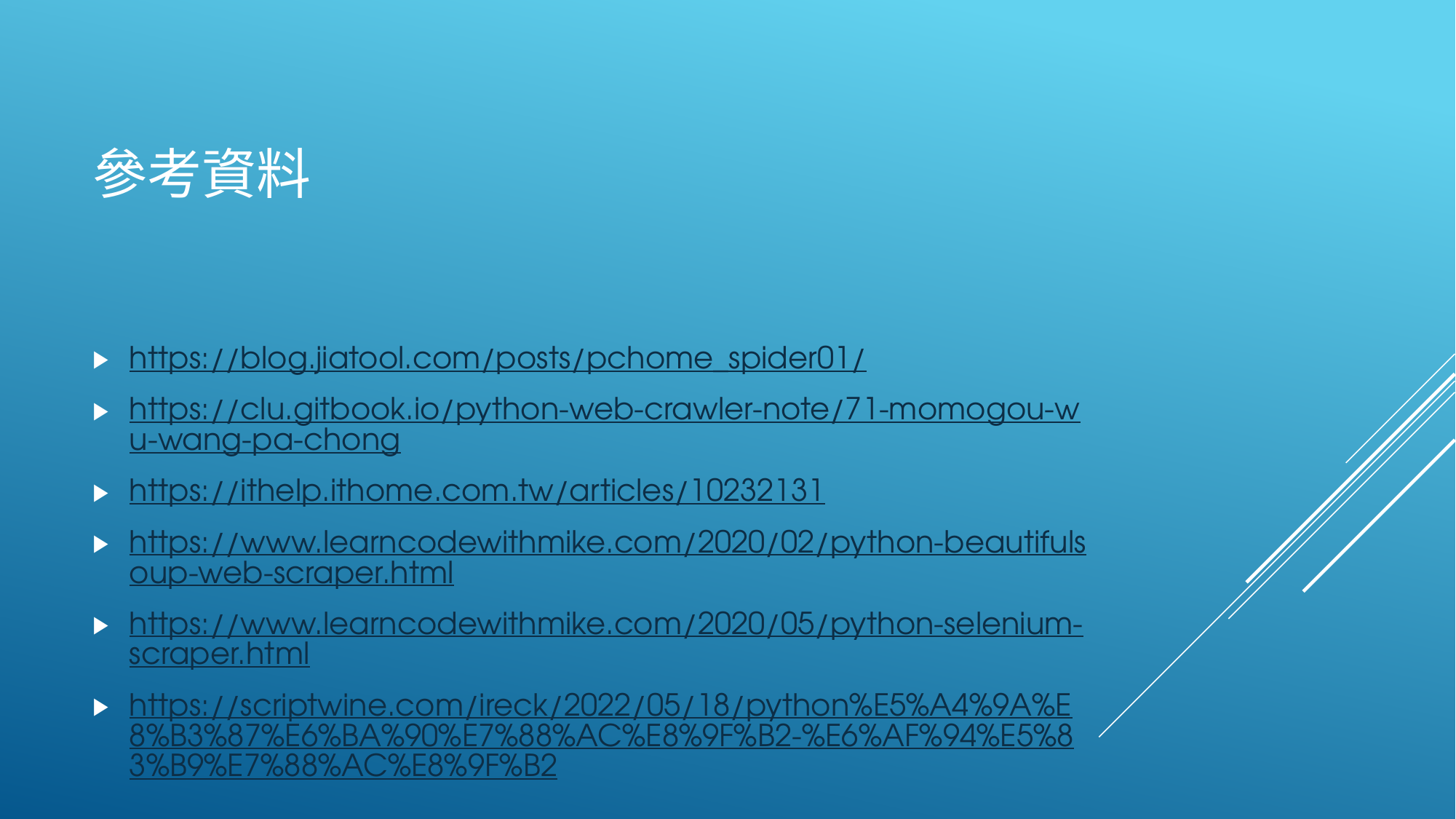

# 參考資料
https://blog.jiatool.com/posts/pchome_spider01/
https://clu.gitbook.io/python-web-crawler-note/71-momogou-wu-wang-pa-chong
https://ithelp.ithome.com.tw/articles/10232131
https://www.learncodewithmike.com/2020/02/python-beautifulsoup-web-scraper.html
https://www.learncodewithmike.com/2020/05/python-selenium-scraper.html
https://scriptwine.com/ireck/2022/05/18/python%E5%A4%9A%E8%B3%87%E6%BA%90%E7%88%AC%E8%9F%B2-%E6%AF%94%E5%83%B9%E7%88%AC%E8%9F%B2